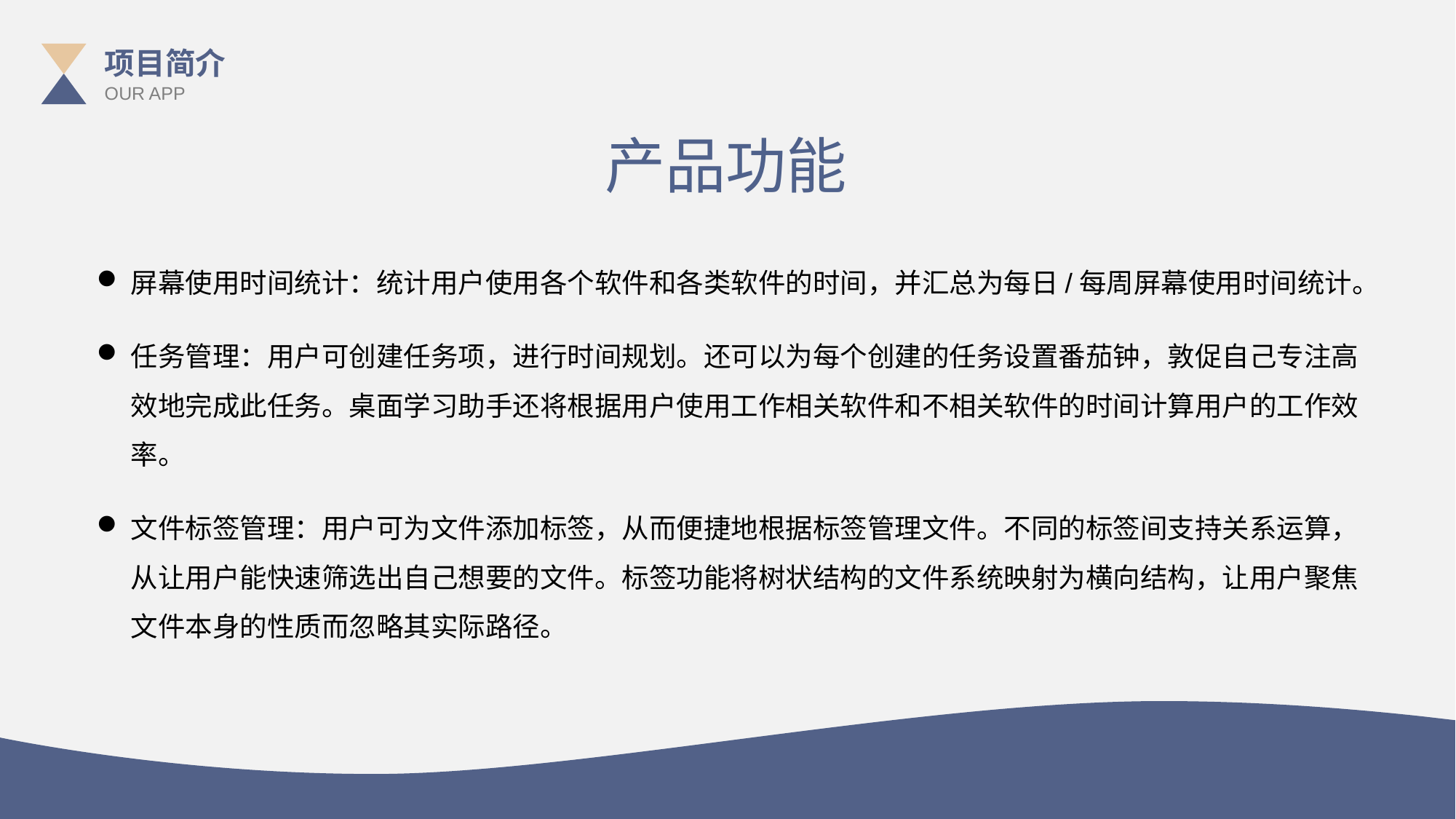

项目简介
OUR APP

产品功能
屏幕使用时间统计：统计用户使用各个软件和各类软件的时间，并汇总为每日/每周屏幕使用时间统计。
任务管理：用户可创建任务项，进行时间规划。还可以为每个创建的任务设置番茄钟，敦促自己专注高效地完成此任务。桌面学习助手还将根据用户使用工作相关软件和不相关软件的时间计算用户的工作效率。
文件标签管理：用户可为文件添加标签，从而便捷地根据标签管理文件。不同的标签间支持关系运算，从让用户能快速筛选出自己想要的文件。标签功能将树状结构的文件系统映射为横向结构，让用户聚焦文件本身的性质而忽略其实际路径。